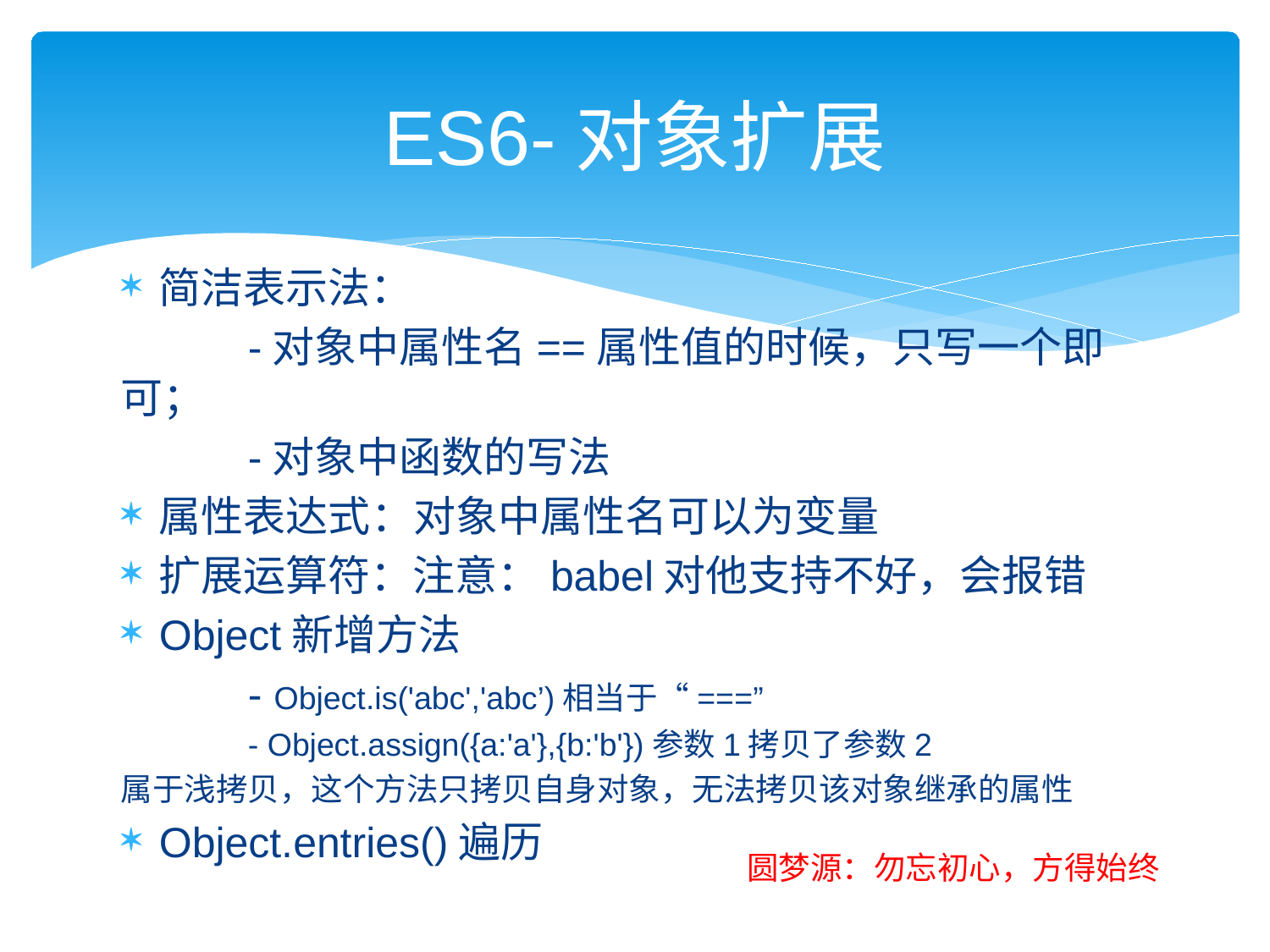

# ES6-对象扩展
简洁表示法：
	-对象中属性名==属性值的时候，只写一个即可；
	-对象中函数的写法
属性表达式：对象中属性名可以为变量
扩展运算符：注意：babel对他支持不好，会报错
Object新增方法
	- Object.is('abc','abc’)相当于“===”
	- Object.assign({a:'a'},{b:'b'})参数1拷贝了参数2
属于浅拷贝，这个方法只拷贝自身对象，无法拷贝该对象继承的属性
Object.entries()遍历